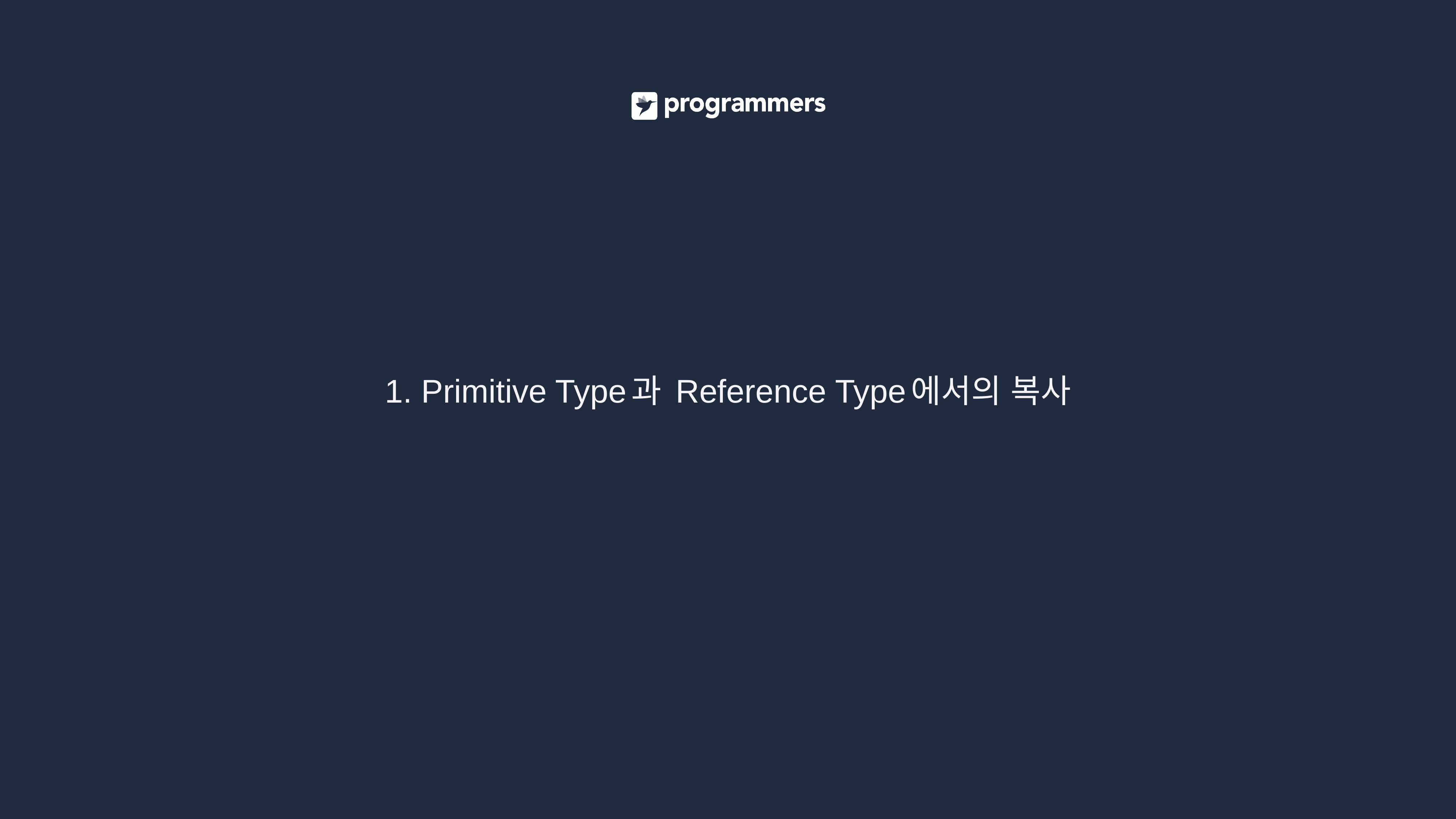

# 1. Primitive Type과 Reference Type에서의 복사